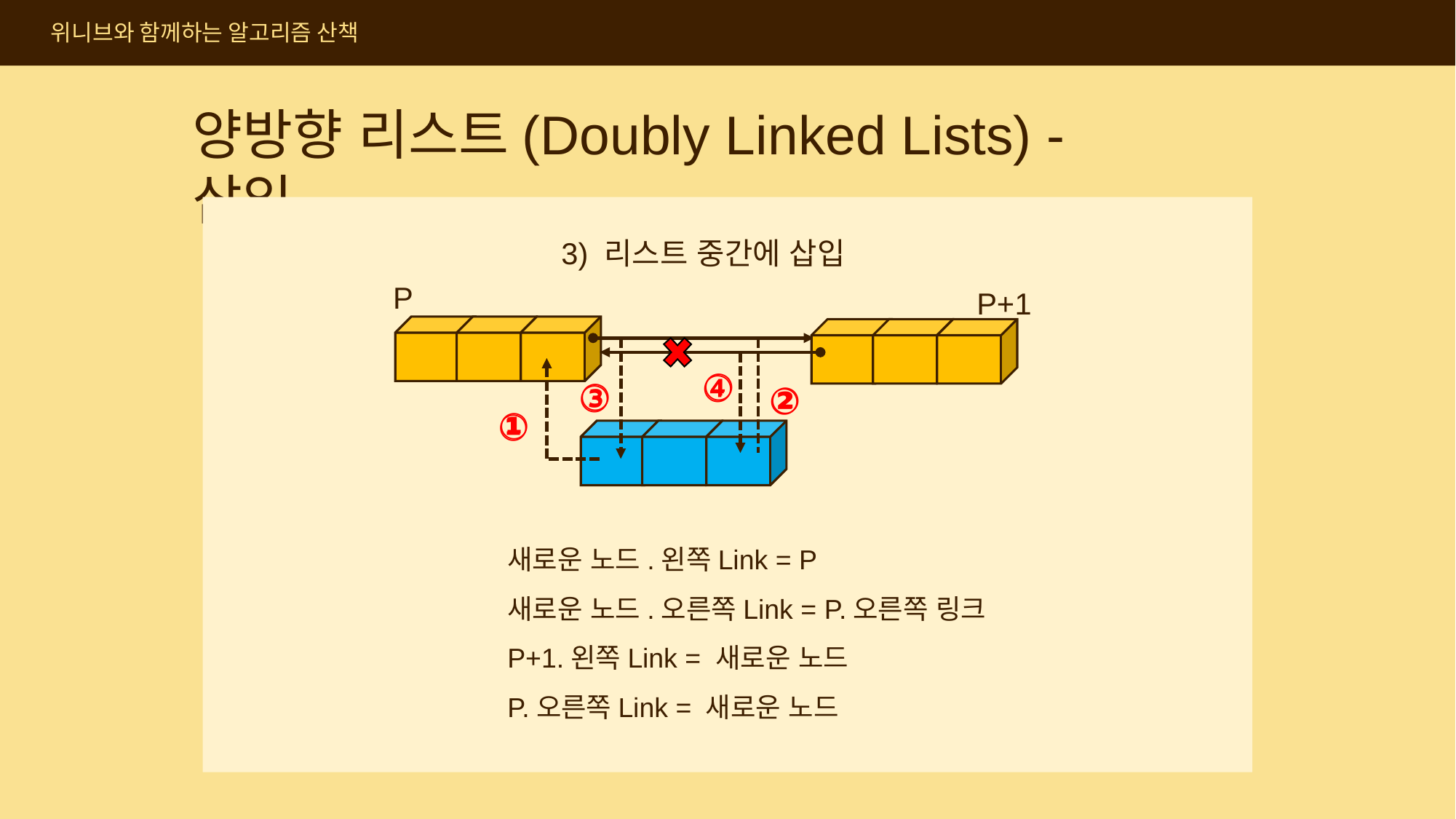

위니브와 함께하는 알고리즘 산책
양방향 리스트(Doubly Linked Lists) - 삽입

3) 리스트 중간에 삽입
P
P+1

④
④
③
③
②
②
①
①

새로운 노드.왼쪽Link = P
새로운 노드.오른쪽Link = P.오른쪽 링크
P+1.왼쪽Link = 새로운 노드
P.오른쪽Link = 새로운 노드